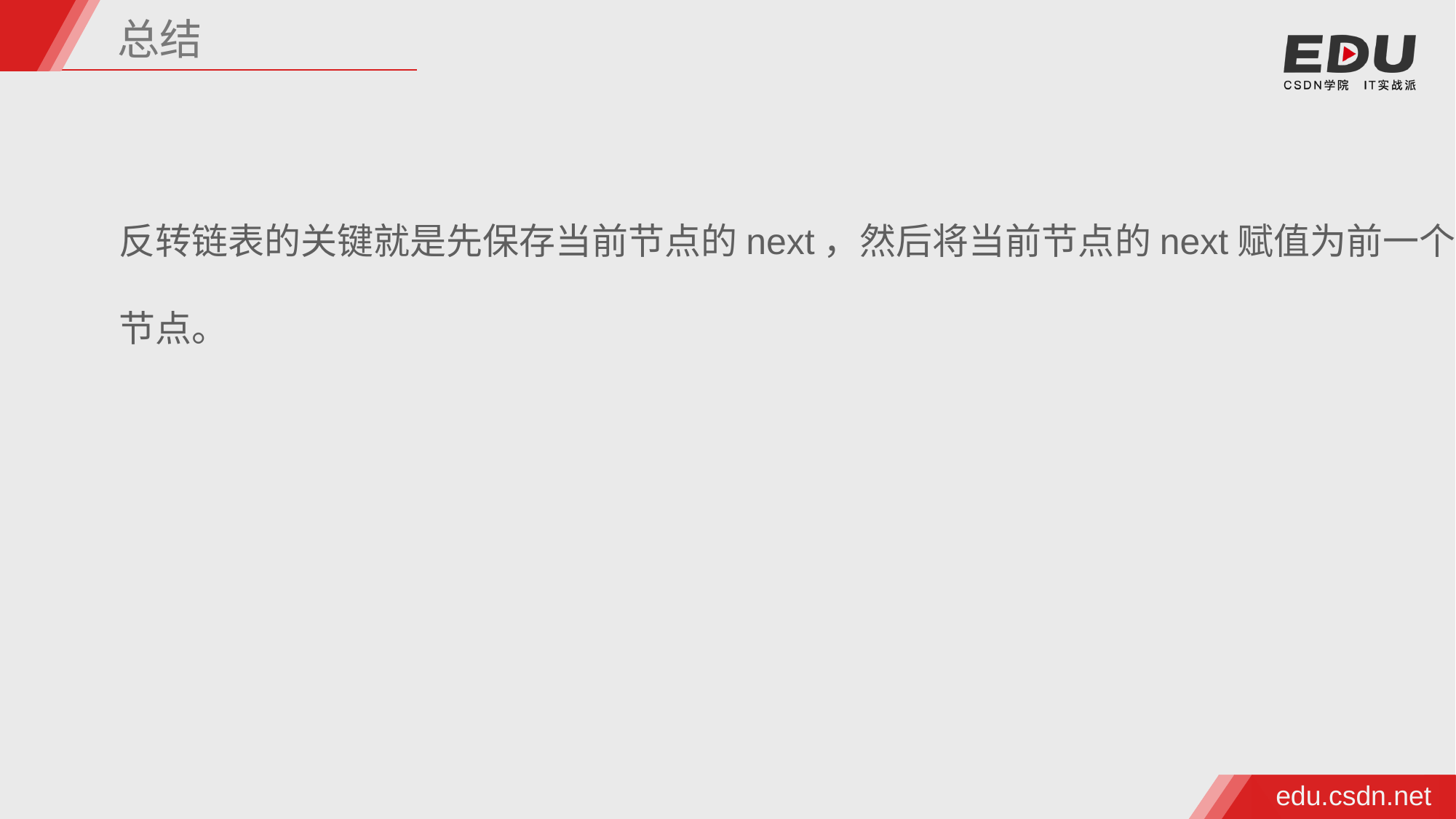

总结
反转链表的关键就是先保存当前节点的next，然后将当前节点的next赋值为前一个
节点。
edu.csdn.net